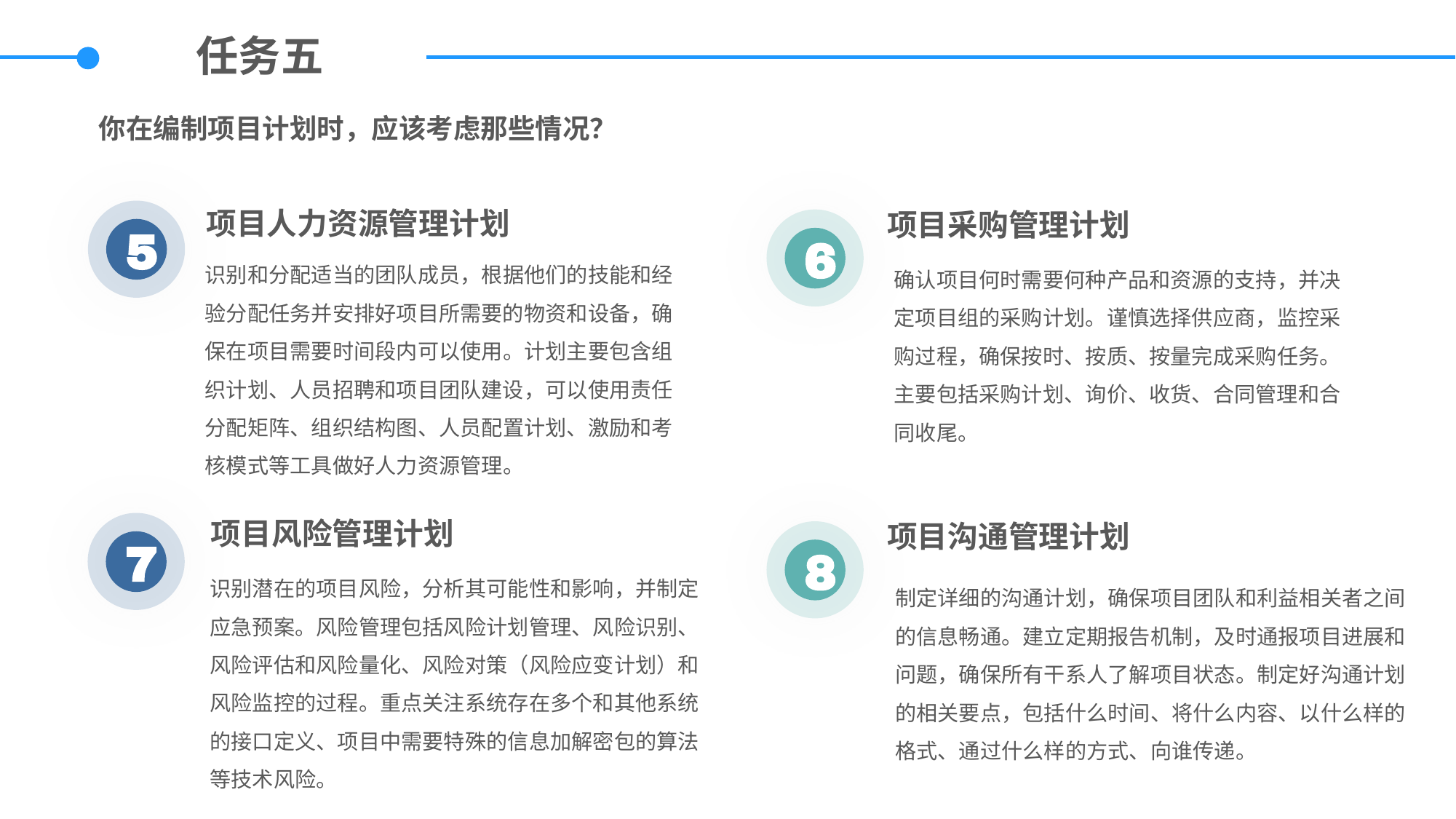

任务五

你在编制项目计划时，应该考虑那些情况？
项目人力资源管理计划

5
识别和分配适当的团队成员，根据他们的技能和经验分配任务并安排好项目所需要的物资和设备，确保在项目需要时间段内可以使用。计划主要包含组织计划、人员招聘和项目团队建设，可以使用责任分配矩阵、组织结构图、人员配置计划、激励和考核模式等工具做好人力资源管理。
项目采购管理计划

6
确认项目何时需要何种产品和资源的支持，并决定项目组的采购计划。谨慎选择供应商，监控采购过程，确保按时、按质、按量完成采购任务。主要包括采购计划、询价、收货、合同管理和合同收尾。
项目风险管理计划

7
识别潜在的项目风险，分析其可能性和影响，并制定应急预案。风险管理包括风险计划管理、风险识别、风险评估和风险量化、风险对策（风险应变计划）和风险监控的过程。重点关注系统存在多个和其他系统的接口定义、项目中需要特殊的信息加解密包的算法 等技术风险。

项目沟通管理计划

8
制定详细的沟通计划，确保项目团队和利益相关者之间的信息畅通。建立定期报告机制，及时通报项目进展和问题，确保所有干系人了解项目状态。制定好沟通计划的相关要点，包括什么时间、将什么内容、以什么样的格式、通过什么样的方式、向谁传递。